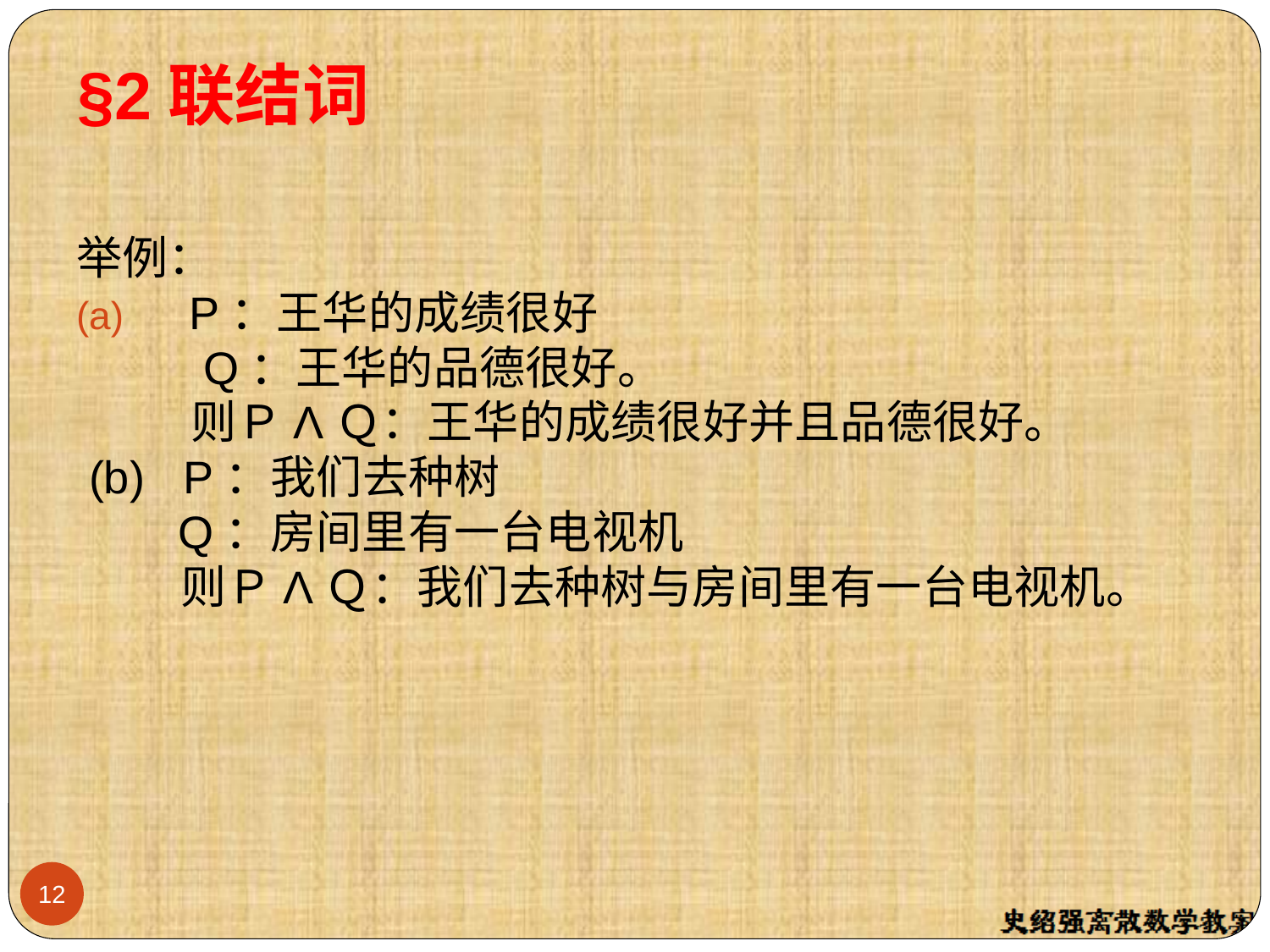

§2联结词
举例：
P：王华的成绩很好
          Q：王华的品德很好。
          则ＰΛＱ：王华的成绩很好并且品德很好。
 (b)   P：我们去种树
        Q：房间里有一台电视机
         则ＰΛＱ：我们去种树与房间里有一台电视机。

12